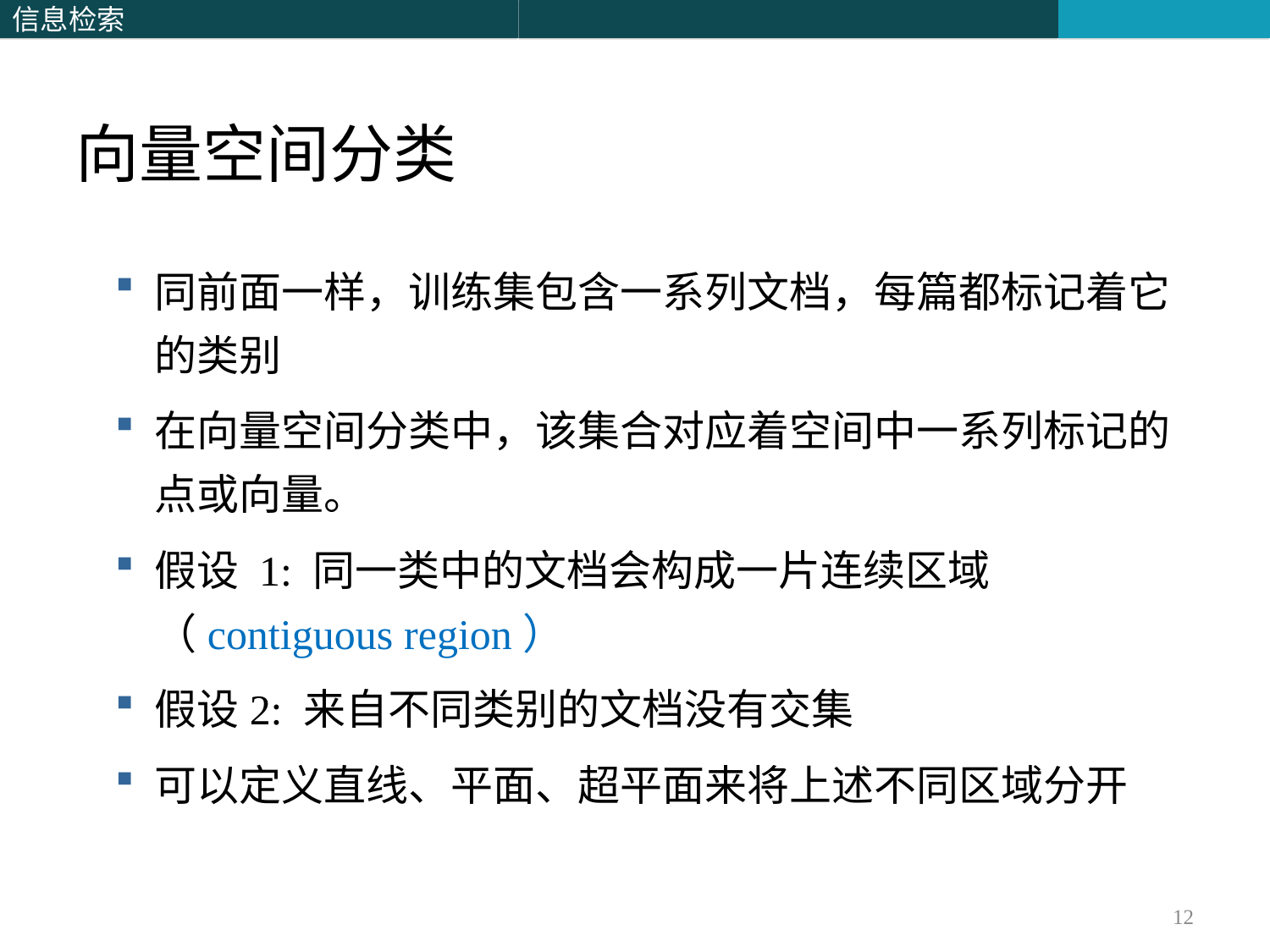

向量空间分类
同前面一样，训练集包含一系列文档，每篇都标记着它的类别
在向量空间分类中，该集合对应着空间中一系列标记的点或向量。
假设 1: 同一类中的文档会构成一片连续区域（contiguous region）
假设2: 来自不同类别的文档没有交集
可以定义直线、平面、超平面来将上述不同区域分开
12